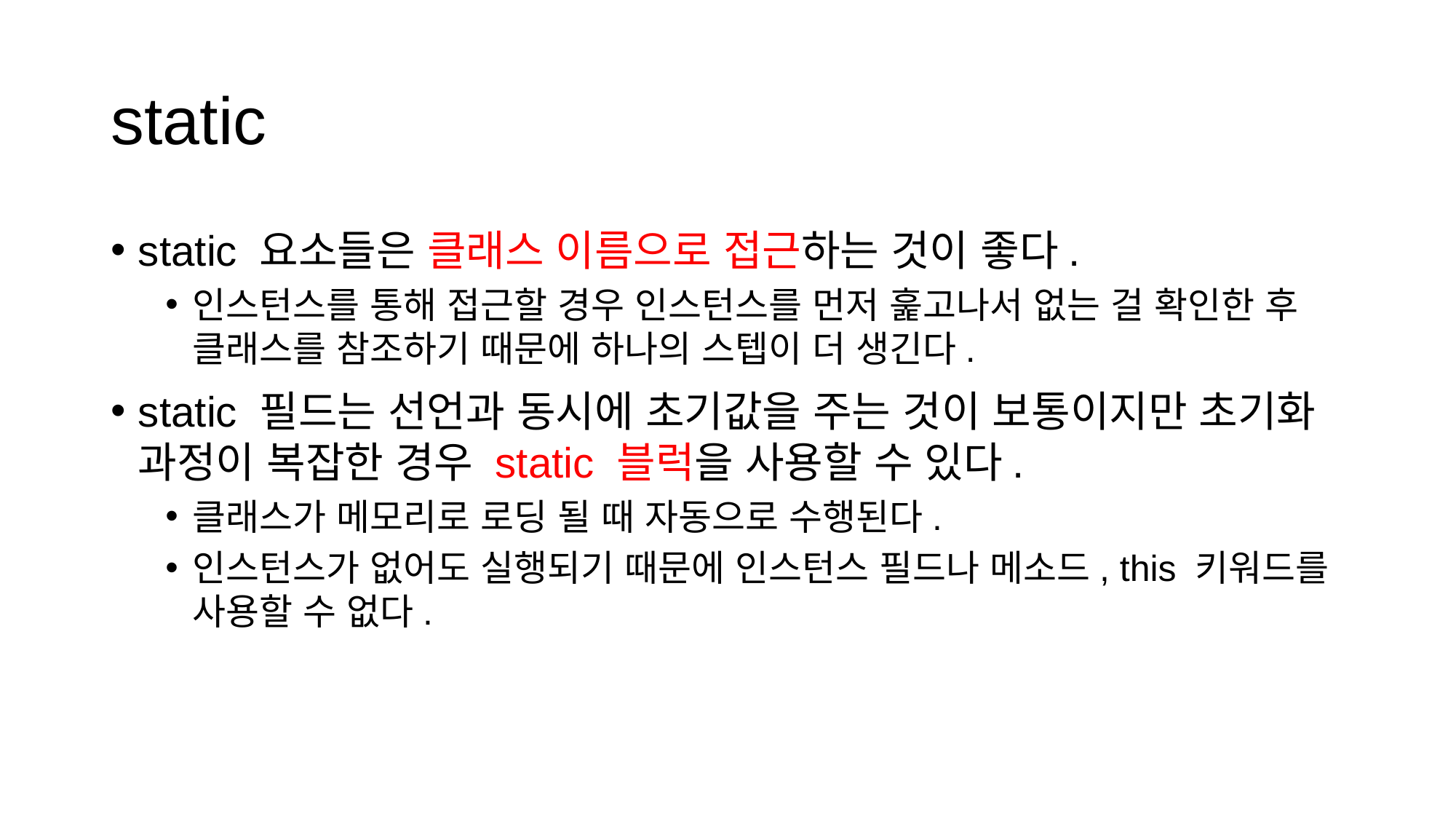

# static
static 요소들은 클래스 이름으로 접근하는 것이 좋다.
인스턴스를 통해 접근할 경우 인스턴스를 먼저 훑고나서 없는 걸 확인한 후 클래스를 참조하기 때문에 하나의 스텝이 더 생긴다.
static 필드는 선언과 동시에 초기값을 주는 것이 보통이지만 초기화 과정이 복잡한 경우 static 블럭을 사용할 수 있다.
클래스가 메모리로 로딩 될 때 자동으로 수행된다.
인스턴스가 없어도 실행되기 때문에 인스턴스 필드나 메소드, this 키워드를 사용할 수 없다.